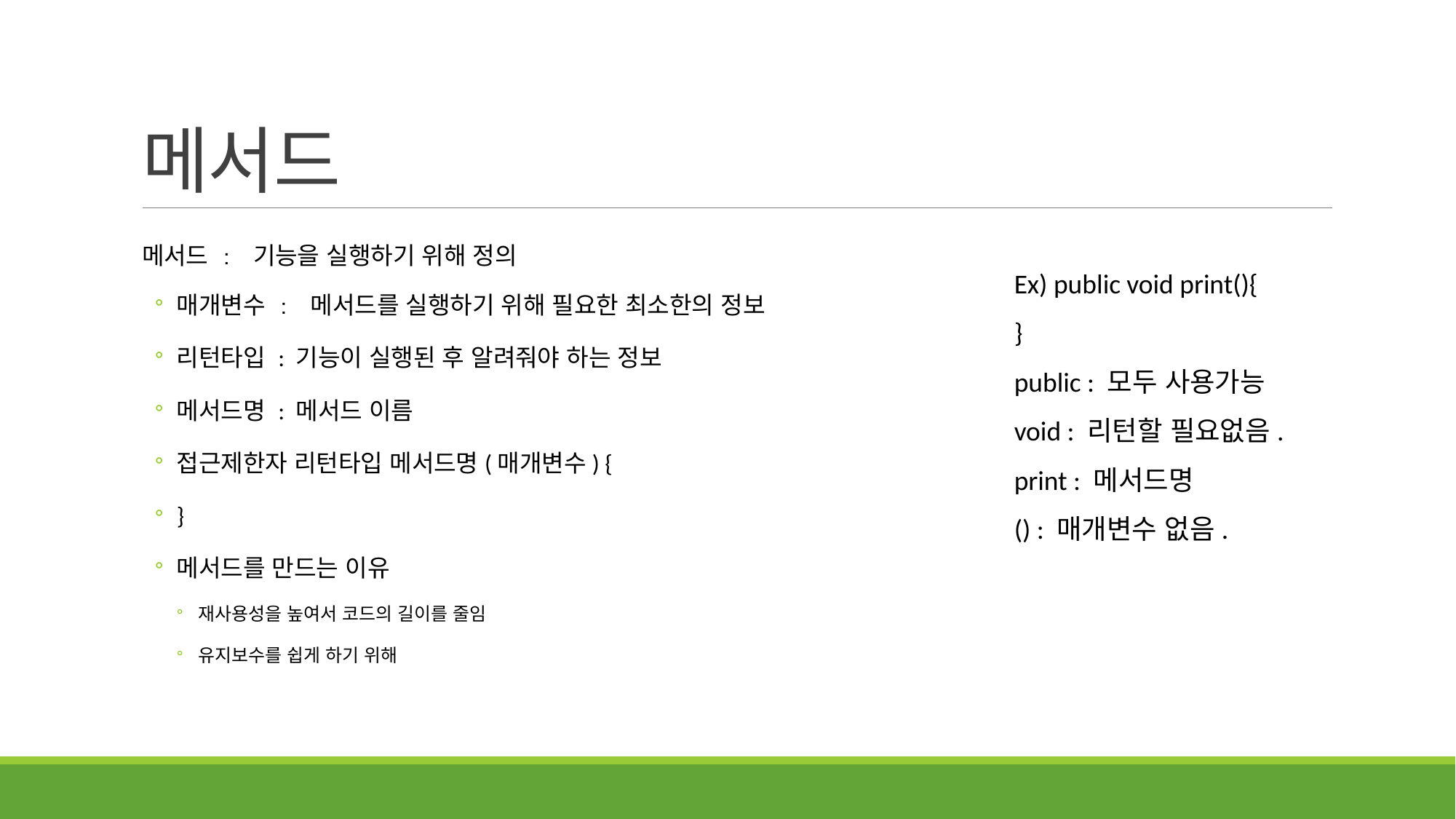

# 메서드
메서드 : 기능을 실행하기 위해 정의
매개변수 : 메서드를 실행하기 위해 필요한 최소한의 정보
리턴타입 : 기능이 실행된 후 알려줘야 하는 정보
메서드명 : 메서드 이름
접근제한자 리턴타입 메서드명(매개변수) {
}
메서드를 만드는 이유
재사용성을 높여서 코드의 길이를 줄임
유지보수를 쉽게 하기 위해
Ex) public void print(){
}
public : 모두 사용가능
void : 리턴할 필요없음.
print : 메서드명
() : 매개변수 없음.